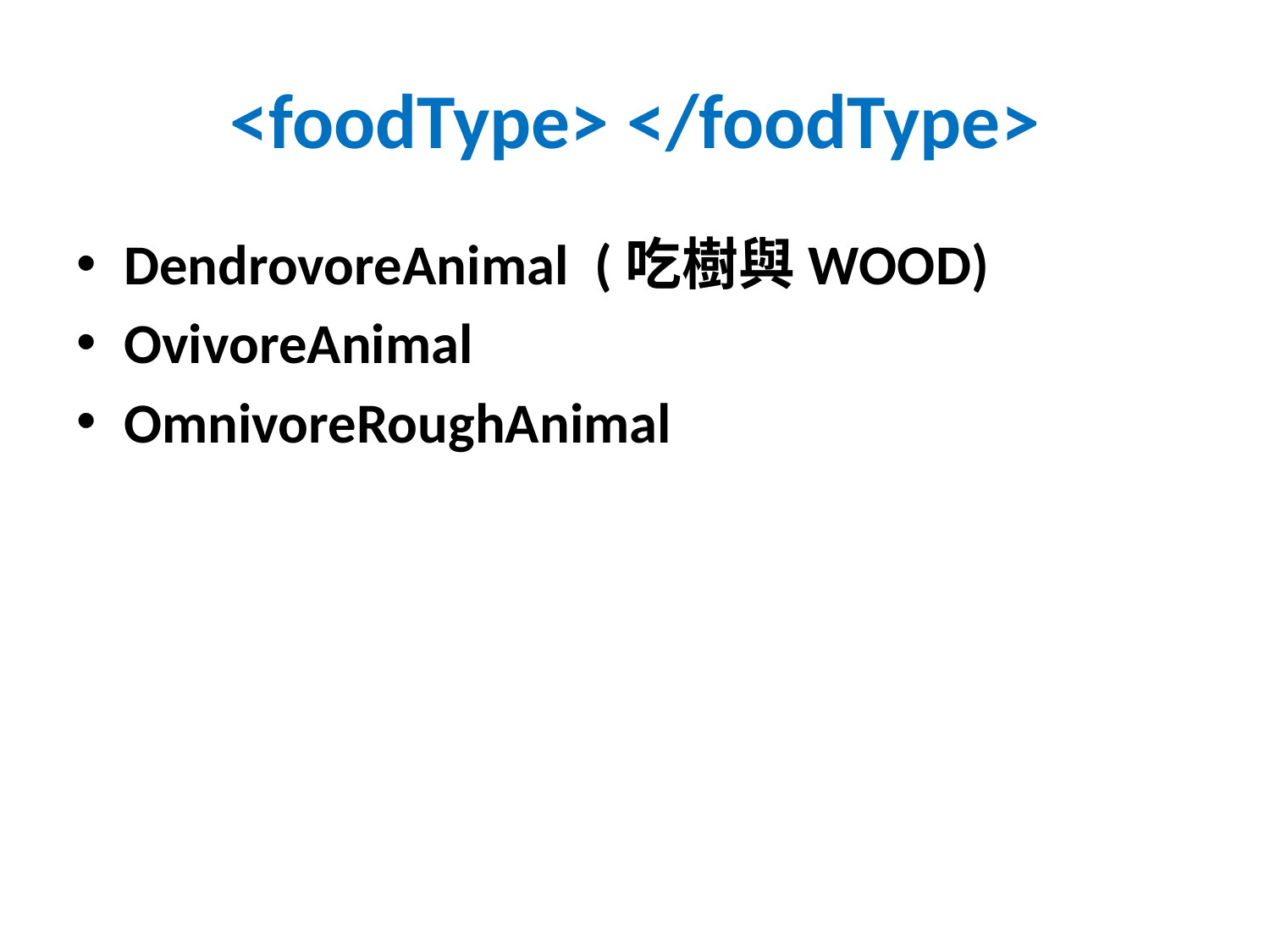

# <foodType> </foodType>
DendrovoreAnimal  (吃樹與WOOD)
OvivoreAnimal
OmnivoreRoughAnimal